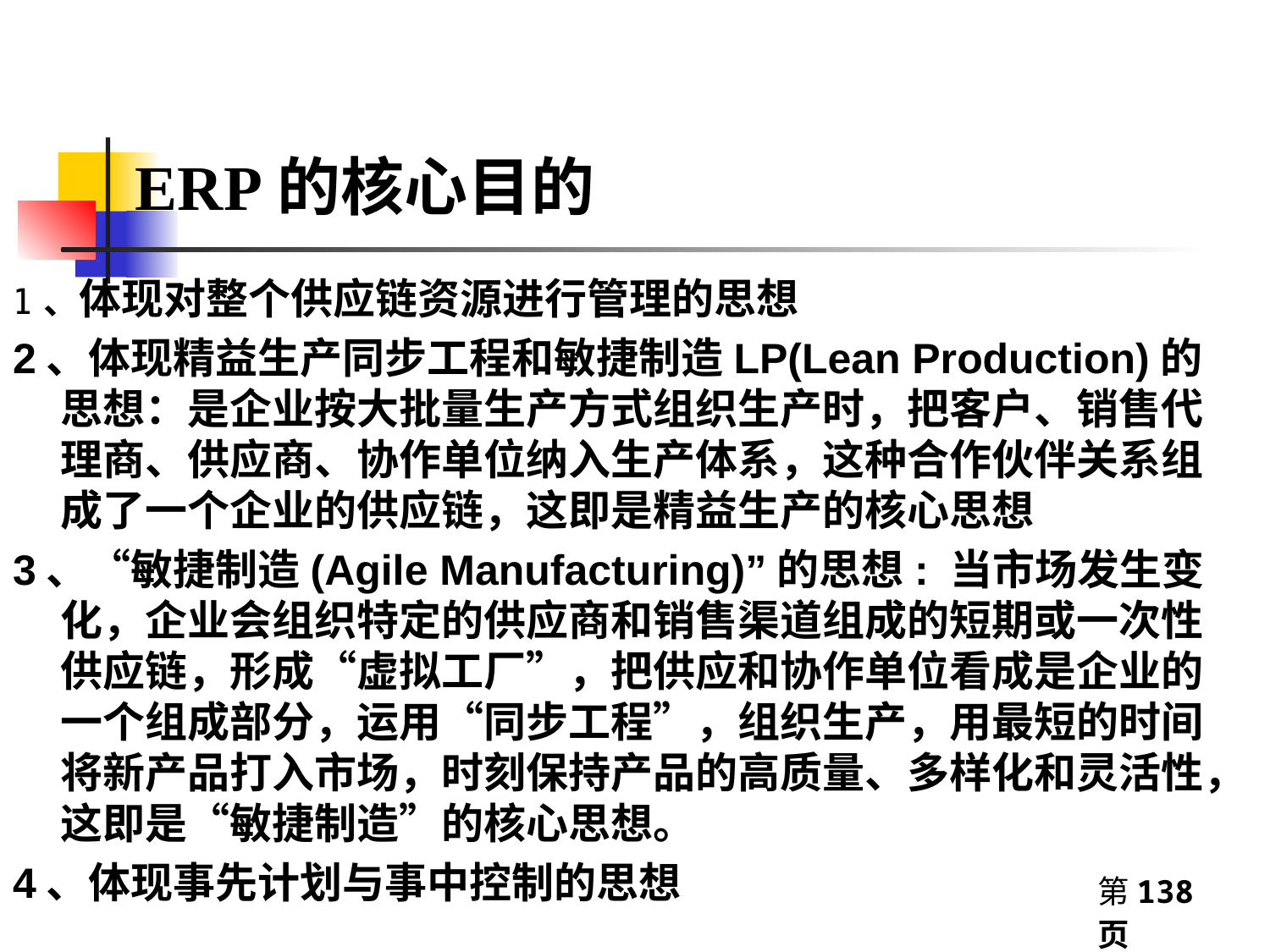

# ERP的核心目的
1、体现对整个供应链资源进行管理的思想
2、体现精益生产同步工程和敏捷制造LP(Lean Production)的思想：是企业按大批量生产方式组织生产时，把客户、销售代理商、供应商、协作单位纳入生产体系，这种合作伙伴关系组成了一个企业的供应链，这即是精益生产的核心思想
3、“敏捷制造(Agile Manufacturing)”的思想: 当市场发生变化，企业会组织特定的供应商和销售渠道组成的短期或一次性供应链，形成“虚拟工厂”，把供应和协作单位看成是企业的一个组成部分，运用“同步工程”，组织生产，用最短的时间将新产品打入市场，时刻保持产品的高质量、多样化和灵活性，这即是“敏捷制造”的核心思想。
4、体现事先计划与事中控制的思想